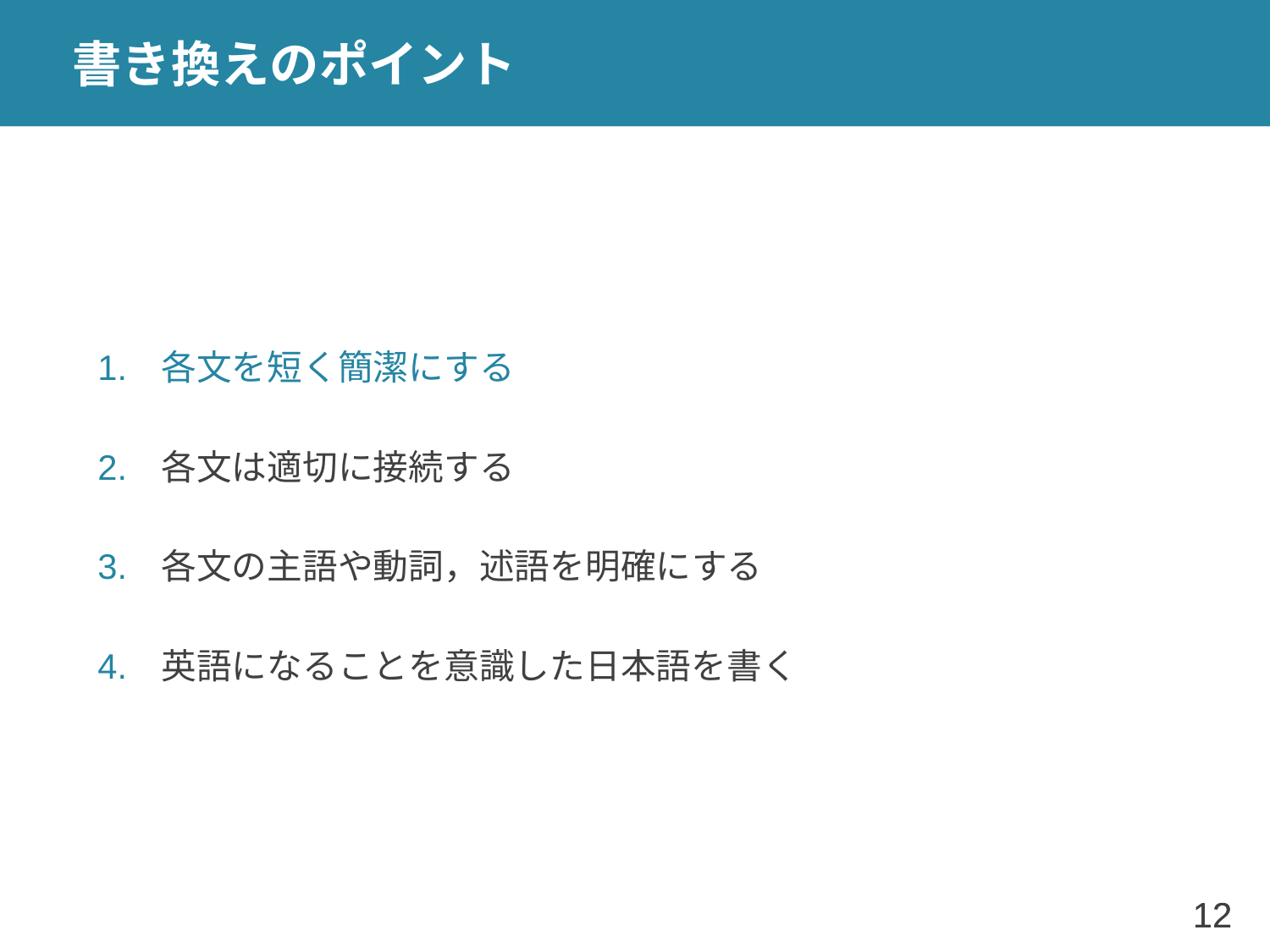

# 書き換えのポイント
各文を短く簡潔にする
各文は適切に接続する
各文の主語や動詞，述語を明確にする
英語になることを意識した日本語を書く